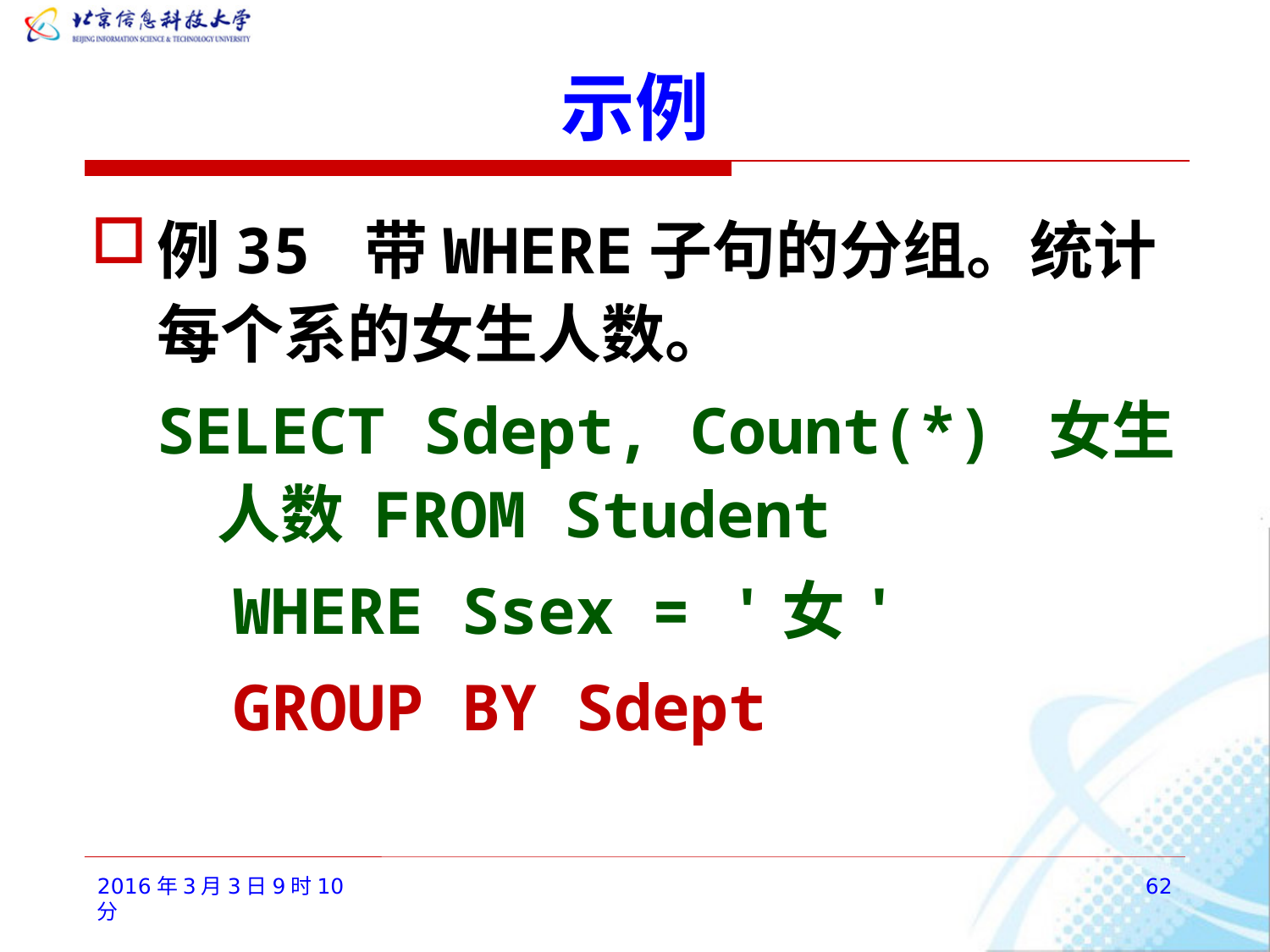

# 示例
例35 带WHERE子句的分组。统计每个系的女生人数。
SELECT Sdept, Count(*) 女生人数 FROM Student
  WHERE Ssex = '女'
  GROUP BY Sdept
2016年3月3日9时10分
62